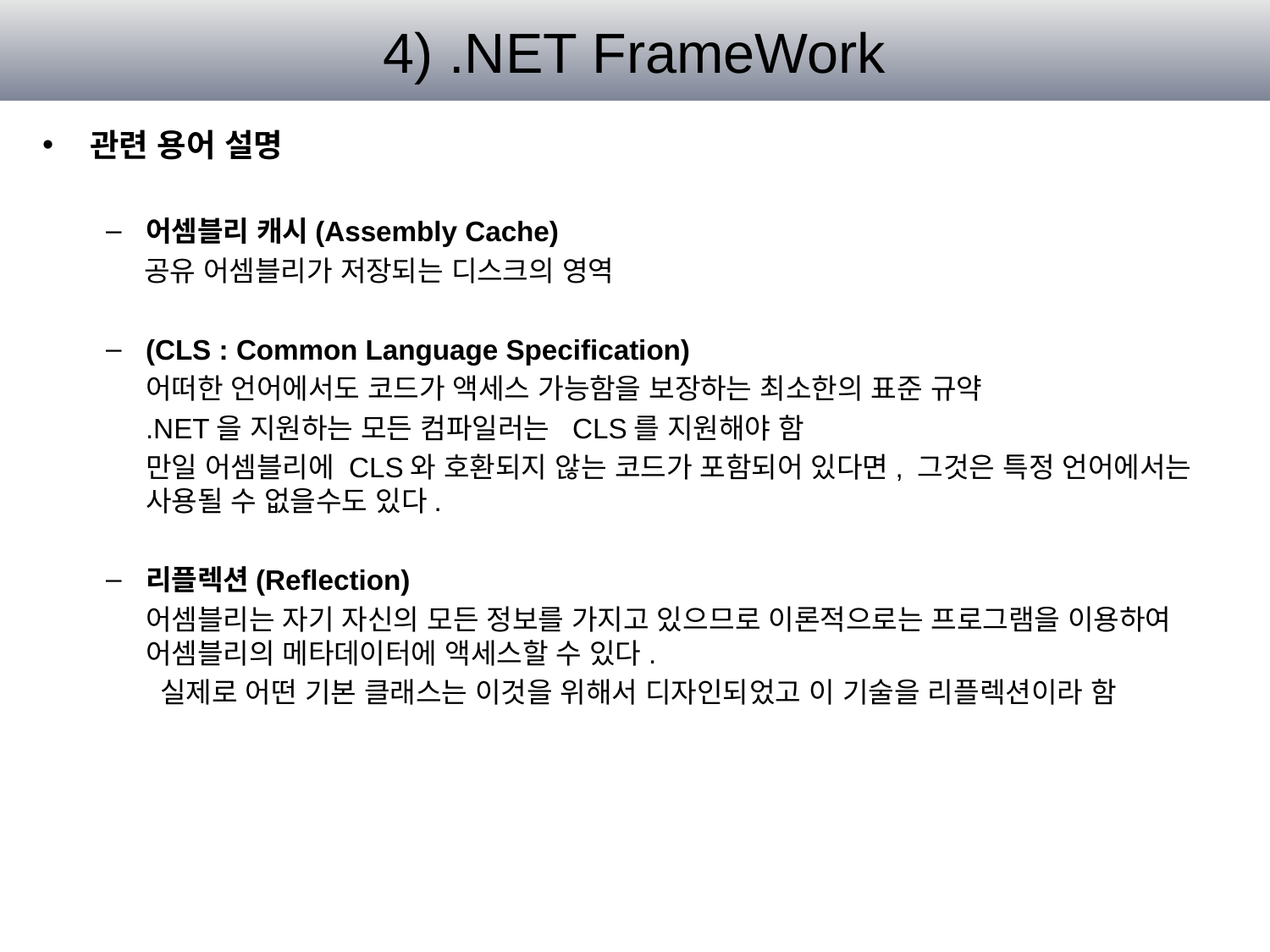

# 4) .NET FrameWork
관련 용어 설명

어셈블리 캐시(Assembly Cache)
    공유 어셈블리가 저장되는 디스크의 영역

(CLS : Common Language Specification)
	어떠한 언어에서도 코드가 액세스 가능함을 보장하는 최소한의 표준 규약
	.NET을 지원하는 모든 컴파일러는  CLS를 지원해야 함
	만일 어셈블리에 CLS와 호환되지 않는 코드가 포함되어 있다면, 그것은 특정 언어에서는 사용될 수 없을수도 있다.

리플렉션(Reflection)
	어셈블리는 자기 자신의 모든 정보를 가지고 있으므로 이론적으로는 프로그램을 이용하여 어셈블리의 메타데이터에 액세스할 수 있다.
	 실제로 어떤 기본 클래스는 이것을 위해서 디자인되었고 이 기술을 리플렉션이라 함